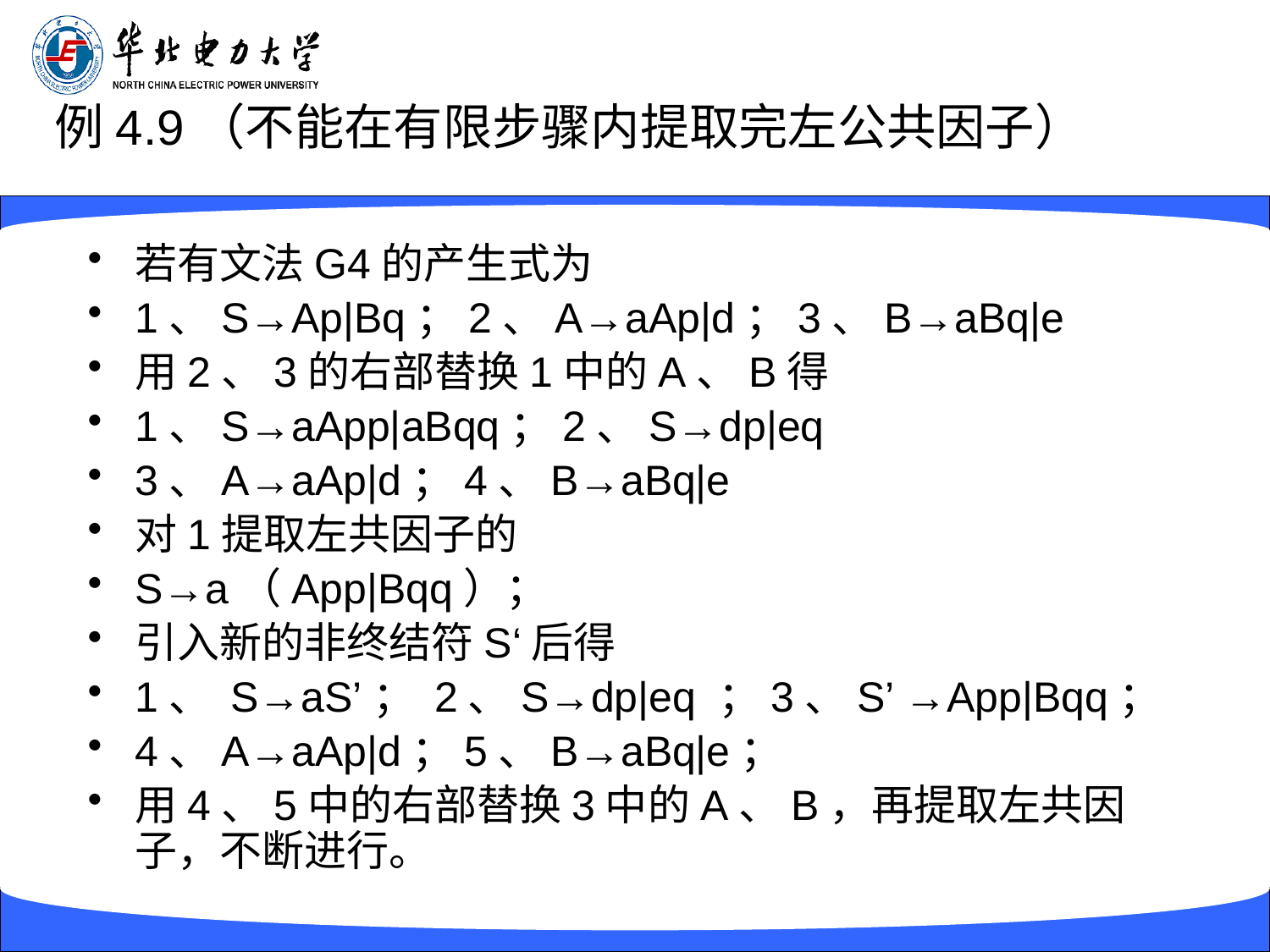

# 例4.9（不能在有限步骤内提取完左公共因子）
若有文法G4的产生式为
1、S→Ap|Bq；2、A→aAp|d；3、B→aBq|e
用2、3的右部替换1中的A、B得
1、S→aApp|aBqq；2、S→dp|eq
3、A→aAp|d；4、B→aBq|e
对1提取左共因子的
S→a（App|Bqq）；
引入新的非终结符S‘后得
1、 S→aS’； 2、S→dp|eq ；3、S’ →App|Bqq；
4、A→aAp|d；5、B→aBq|e；
用4、5中的右部替换3中的A、B，再提取左共因子，不断进行。